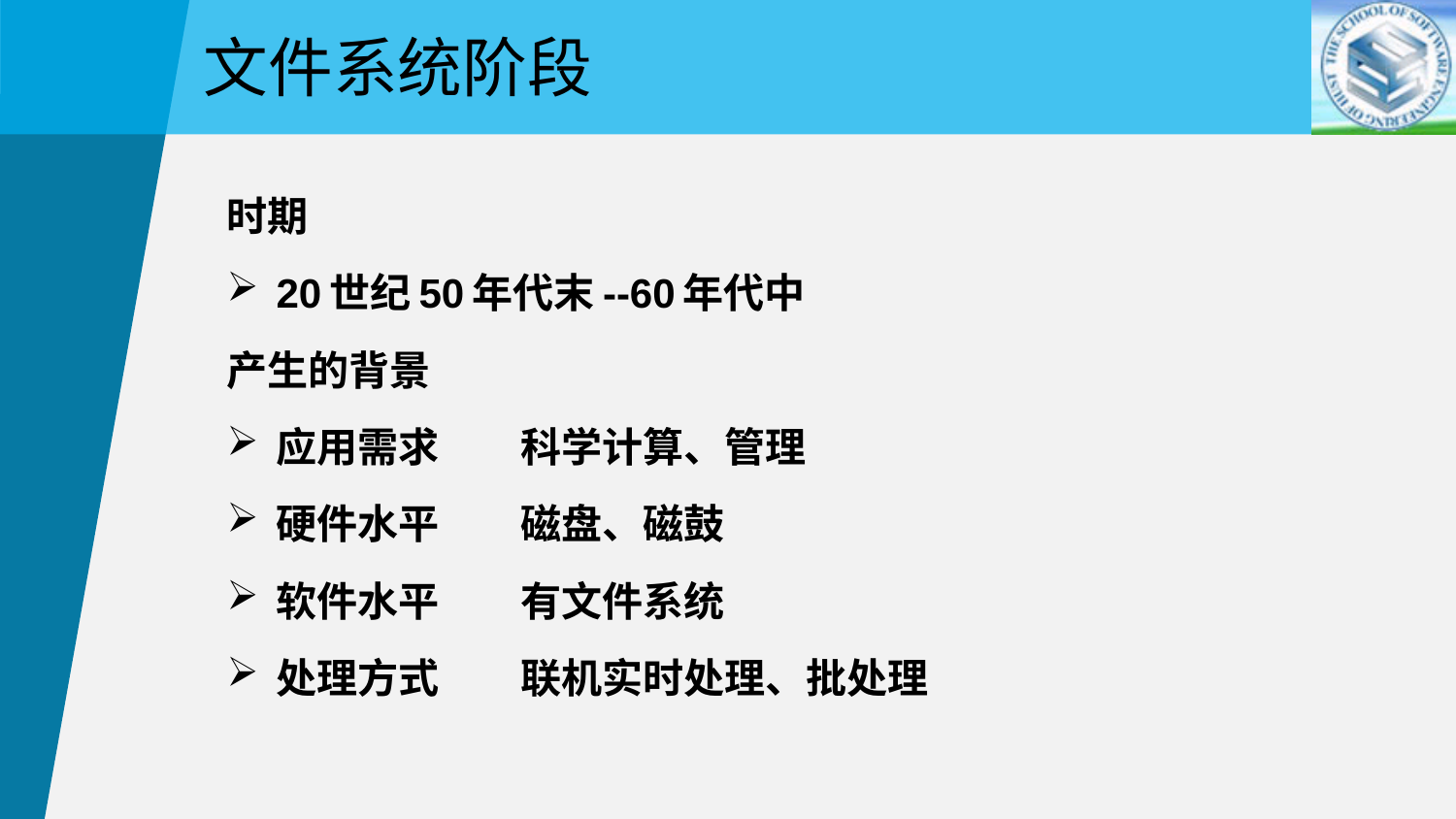

文件系统阶段
时期
20世纪50年代末--60年代中
产生的背景
应用需求	科学计算、管理
硬件水平	磁盘、磁鼓
软件水平	有文件系统
处理方式	联机实时处理、批处理